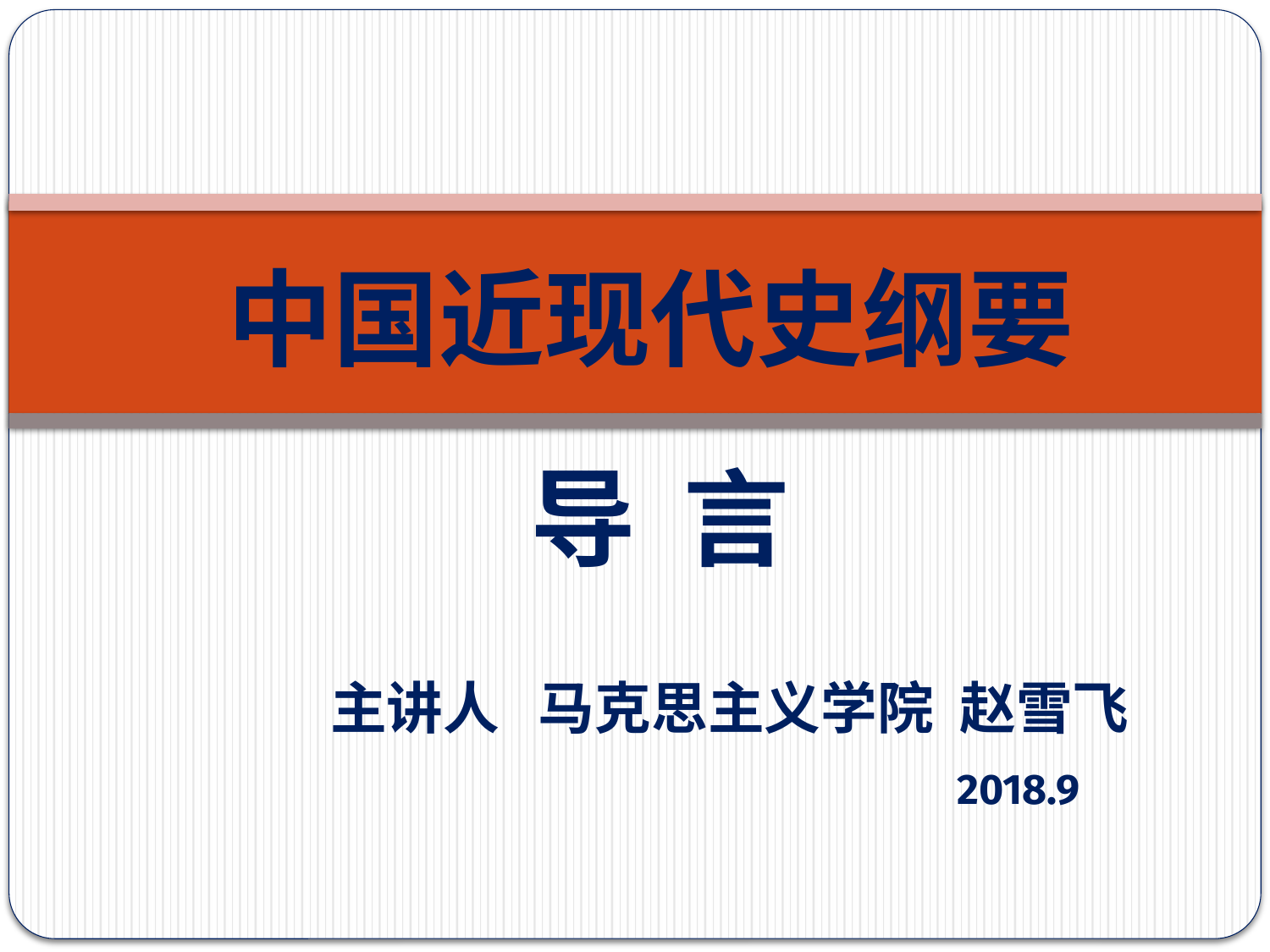

中国近现代史纲要
导  言
主讲人   马克思主义学院  赵雪飞
2018.9